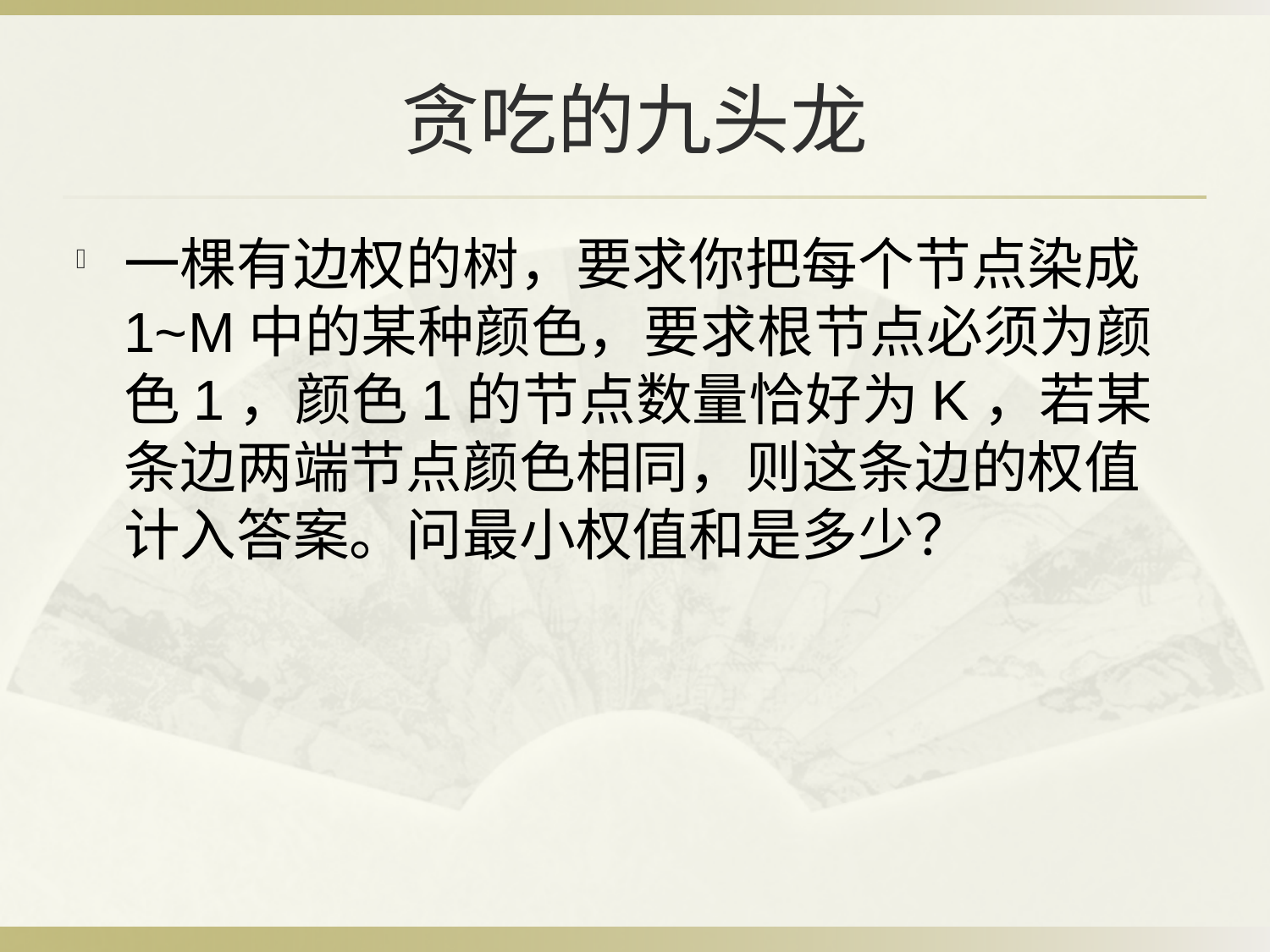

# 贪吃的九头龙
一棵有边权的树，要求你把每个节点染成1~M中的某种颜色，要求根节点必须为颜色1，颜色1的节点数量恰好为K，若某条边两端节点颜色相同，则这条边的权值计入答案。问最小权值和是多少？